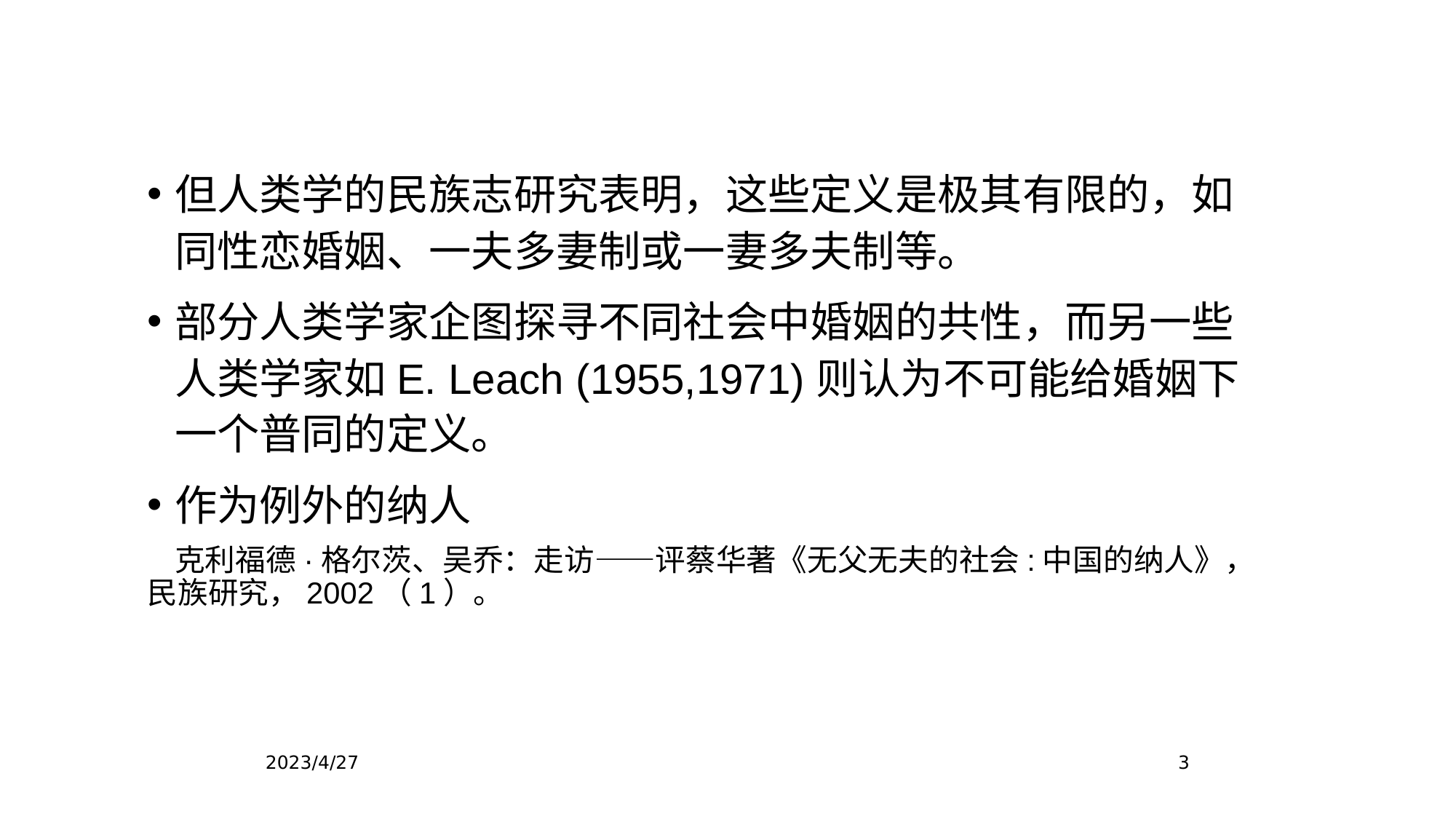

但人类学的民族志研究表明，这些定义是极其有限的，如 同性恋婚姻、一夫多妻制或一妻多夫制等。
部分人类学家企图探寻不同社会中婚姻的共性，而另一些人类学家如E. Leach (1955,1971)则认为不可能给婚姻下一个普同的定义。
作为例外的纳人
   克利福德·格尔茨、吴乔：走访——评蔡华著《无父无夫的社会:中国的纳人》，民族研究，2002（1）。

2023/4/27
3